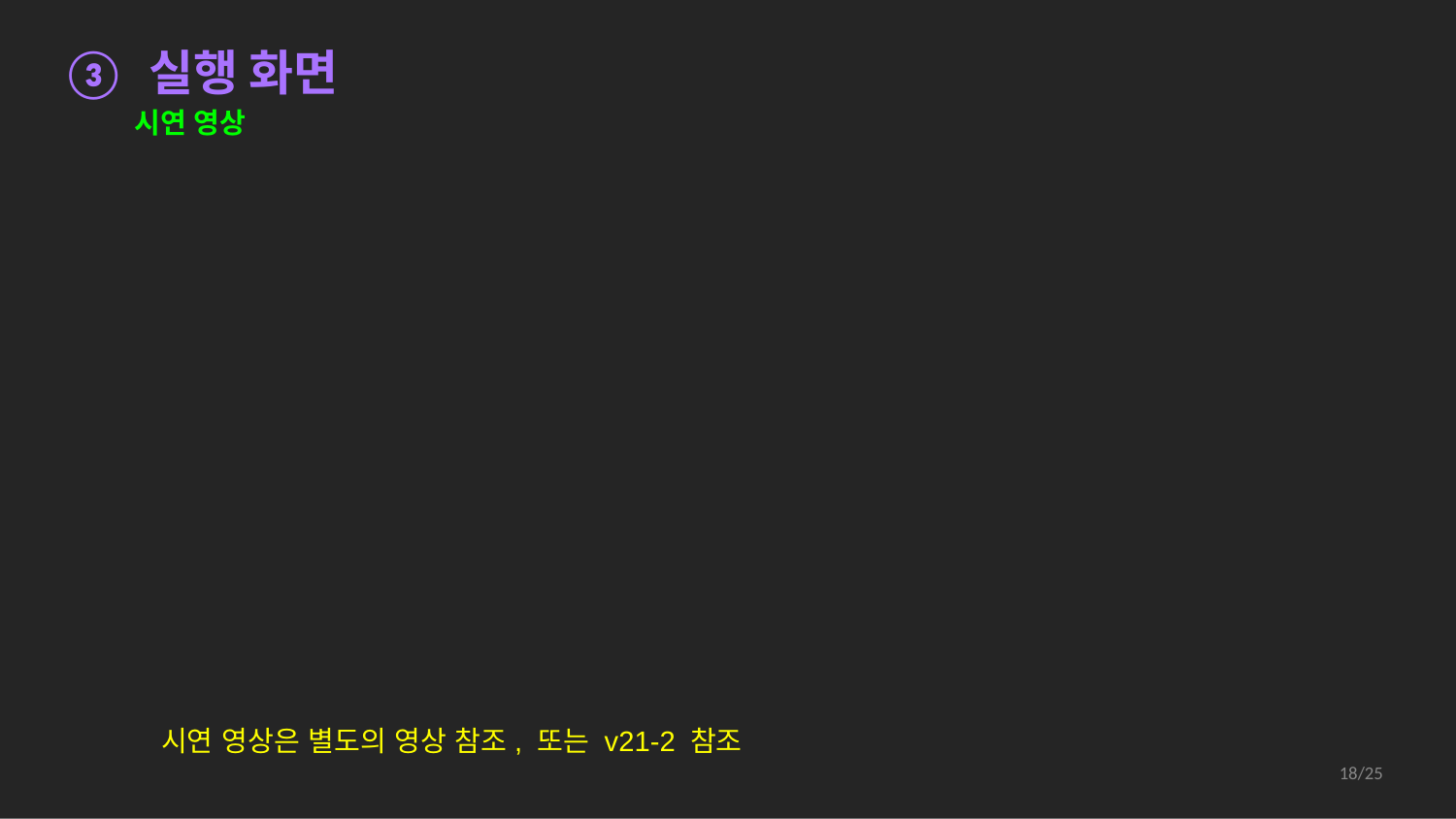

③ 실행 화면
시연 영상
시연 영상은 별도의 영상 참조, 또는 v21-2 참조
18/25